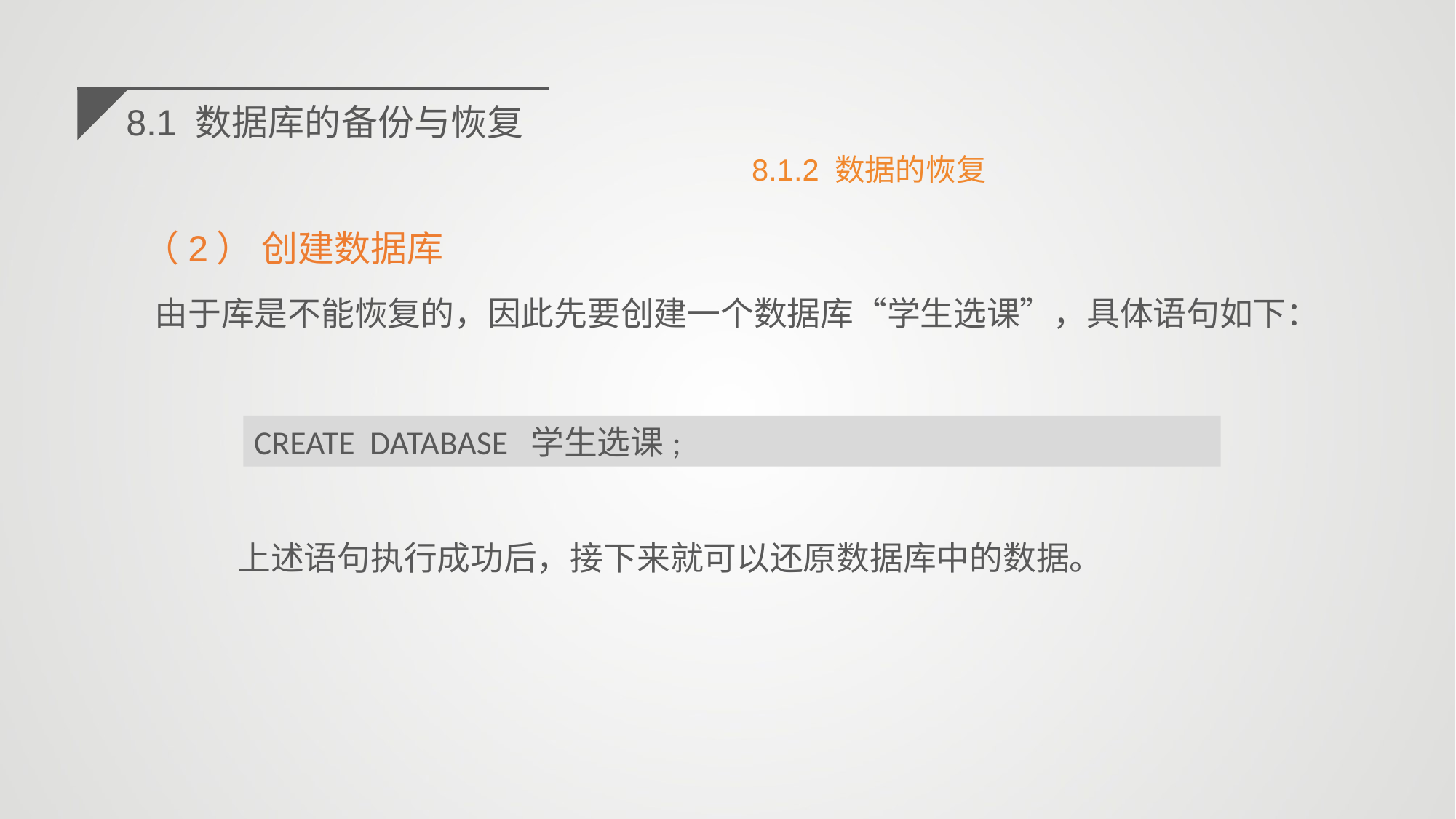

8.1 数据库的备份与恢复

8.1.2 数据的恢复
（2） 创建数据库
由于库是不能恢复的，因此先要创建一个数据库“学生选课”，具体语句如下：
CREATE  DATABASE  学生选课;
上述语句执行成功后，接下来就可以还原数据库中的数据。